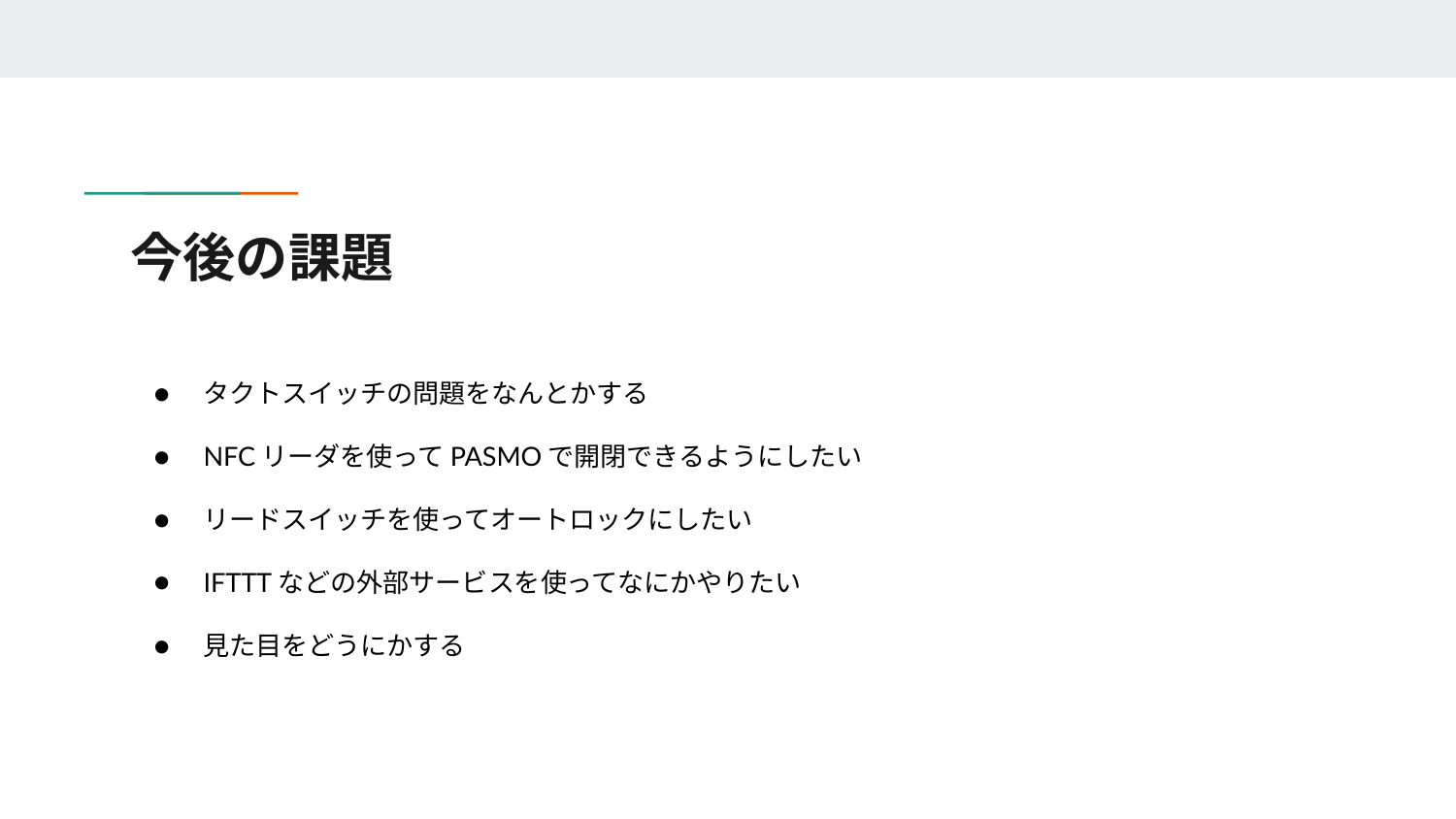

# 今後の課題
タクトスイッチの問題をなんとかする
NFCリーダを使ってPASMOで開閉できるようにしたい
リードスイッチを使ってオートロックにしたい
IFTTTなどの外部サービスを使ってなにかやりたい
見た目をどうにかする